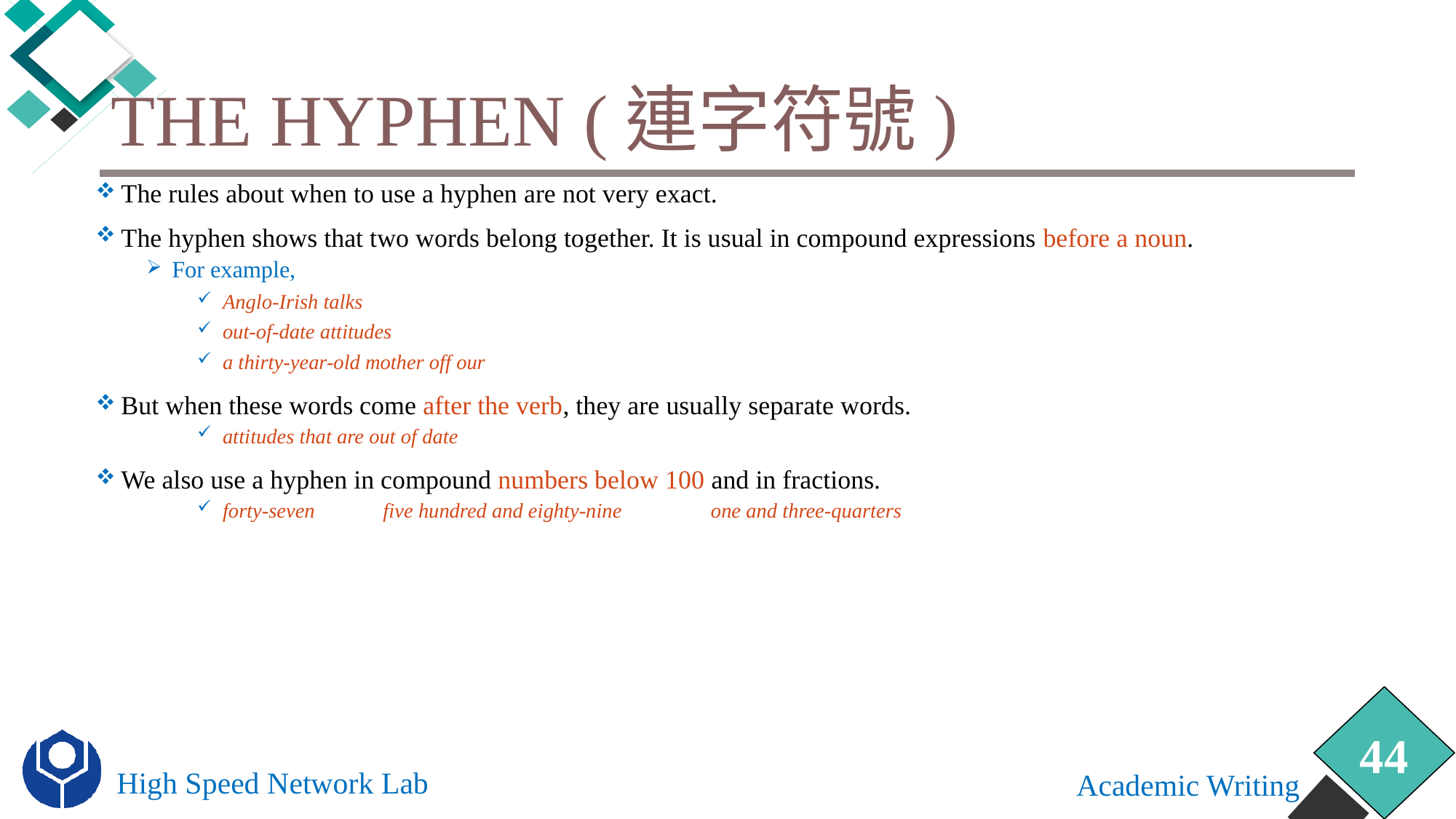

# The hyphen (連字符號)
The rules about when to use a hyphen are not very exact.
The hyphen shows that two words belong together. It is usual in compound expressions before a noun.
For example,
Anglo-Irish talks
out-of-date attitudes
a thirty-year-old mother off our
But when these words come after the verb, they are usually separate words.
attitudes that are out of date
We also use a hyphen in compound numbers below 100 and in fractions.
forty-seven             five hundred and eighty-nine                 one and three-quarters